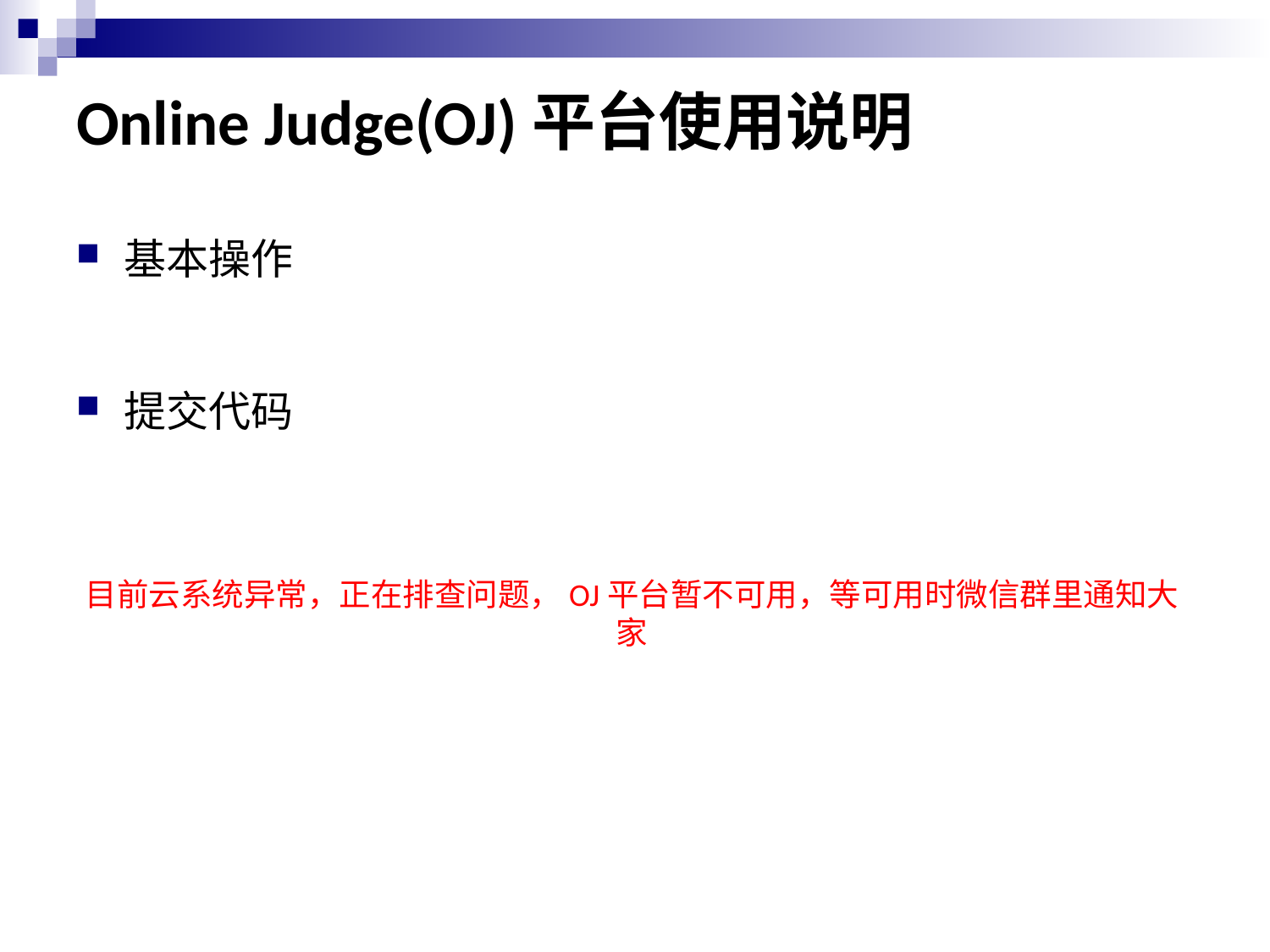

# Online Judge(OJ)平台使用说明
基本操作

提交代码
目前云系统异常，正在排查问题，OJ平台暂不可用，等可用时微信群里通知大家
36